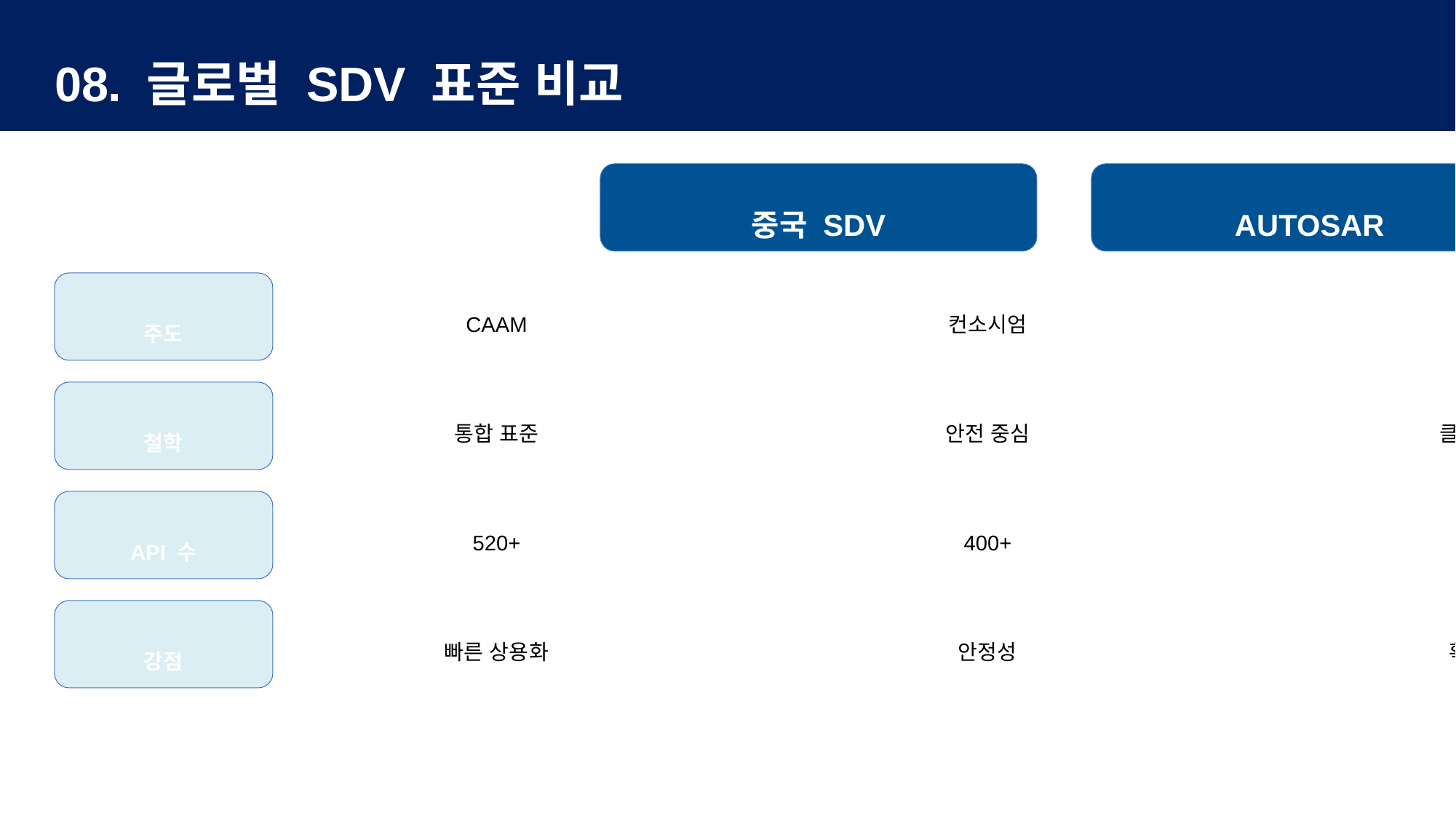

08. 글로벌 SDV 표준 비교
#

중국 SDV

AUTOSAR

SOAFEE

주도

CAAM

컨소시엄

Arm

철학

통합 표준

안전 중심

클라우드

API 수

520+

400+

200+

강점

빠른 상용화

안정성

확장성